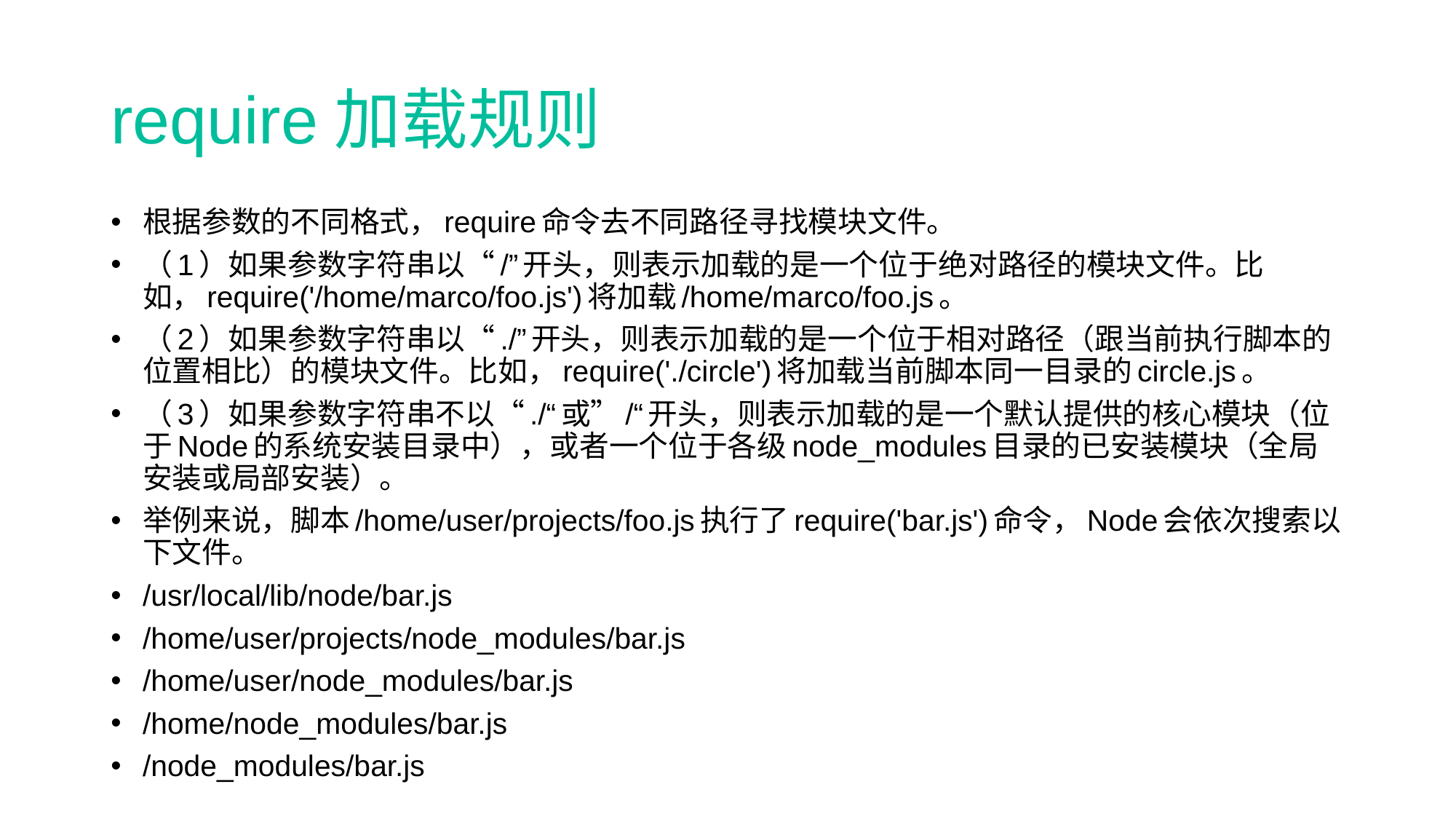

require加载规则
根据参数的不同格式，require命令去不同路径寻找模块文件。
（1）如果参数字符串以“/”开头，则表示加载的是一个位于绝对路径的模块文件。比如，require('/home/marco/foo.js')将加载/home/marco/foo.js。
（2）如果参数字符串以“./”开头，则表示加载的是一个位于相对路径（跟当前执行脚本的位置相比）的模块文件。比如，require('./circle')将加载当前脚本同一目录的circle.js。
（3）如果参数字符串不以“./“或”/“开头，则表示加载的是一个默认提供的核心模块（位于Node的系统安装目录中），或者一个位于各级node_modules目录的已安装模块（全局安装或局部安装）。
举例来说，脚本/home/user/projects/foo.js执行了require('bar.js')命令，Node会依次搜索以下文件。
/usr/local/lib/node/bar.js
/home/user/projects/node_modules/bar.js
/home/user/node_modules/bar.js
/home/node_modules/bar.js
/node_modules/bar.js